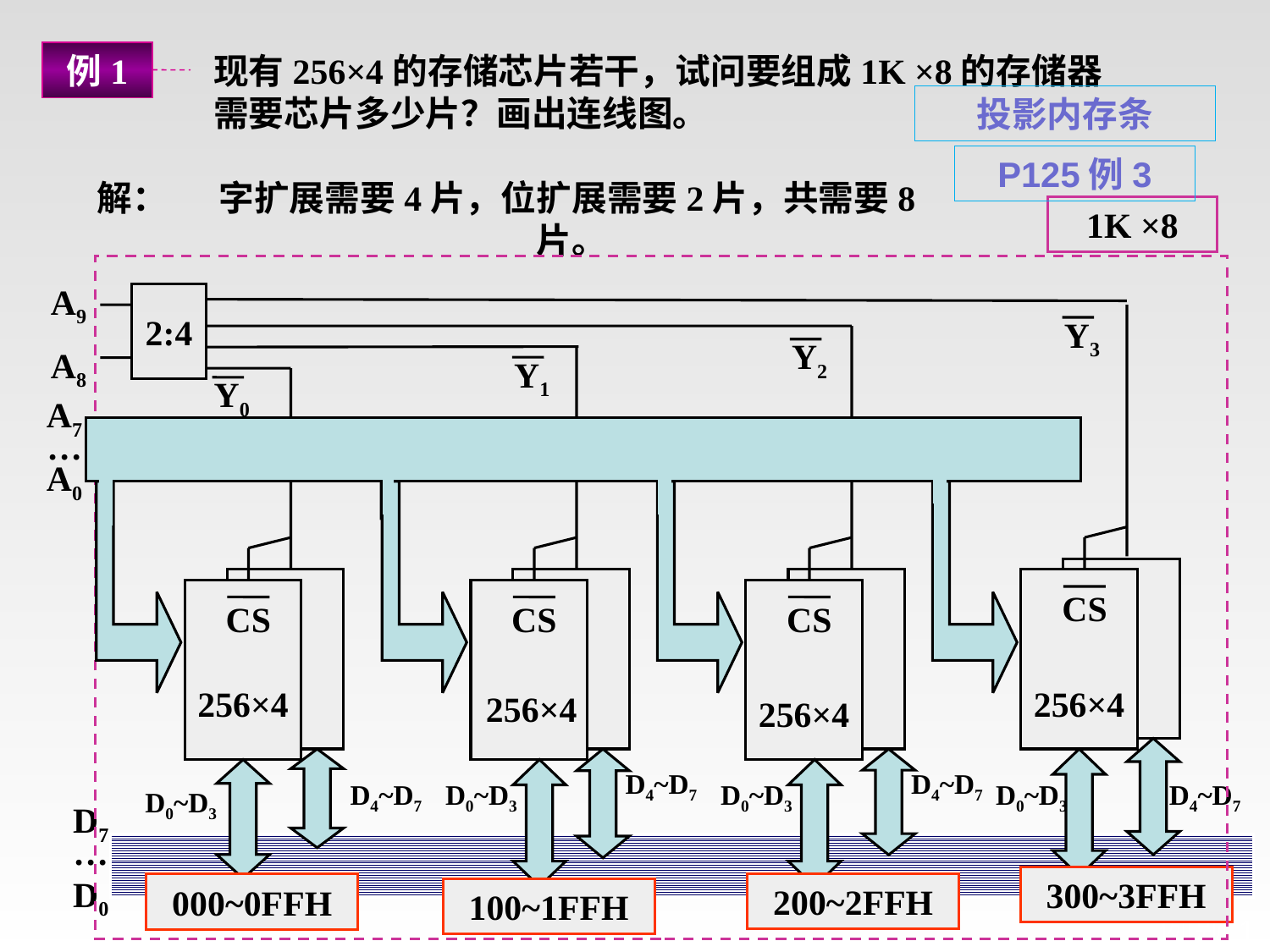

例1

现有256×4的存储芯片若干，试问要组成1K ×8的存储器需要芯片多少片？画出连线图。
投影内存条
P125例3
解：
字扩展需要4片，位扩展需要2片，共需要8片。
1K ×8

A9
2:4

A8

Y3

Y2

Y1

Y0

A7
…

A0

CS

CS

CS

CS

256×4
256×4
256×4
256×4

D4~D7

D4~D7
D4~D7
D0~D3
D0~D3
D0~D3
D4~D7
D0~D3
D7
…

D0
300~3FFH
200~2FFH
000~0FFH
100~1FFH
# 例题1